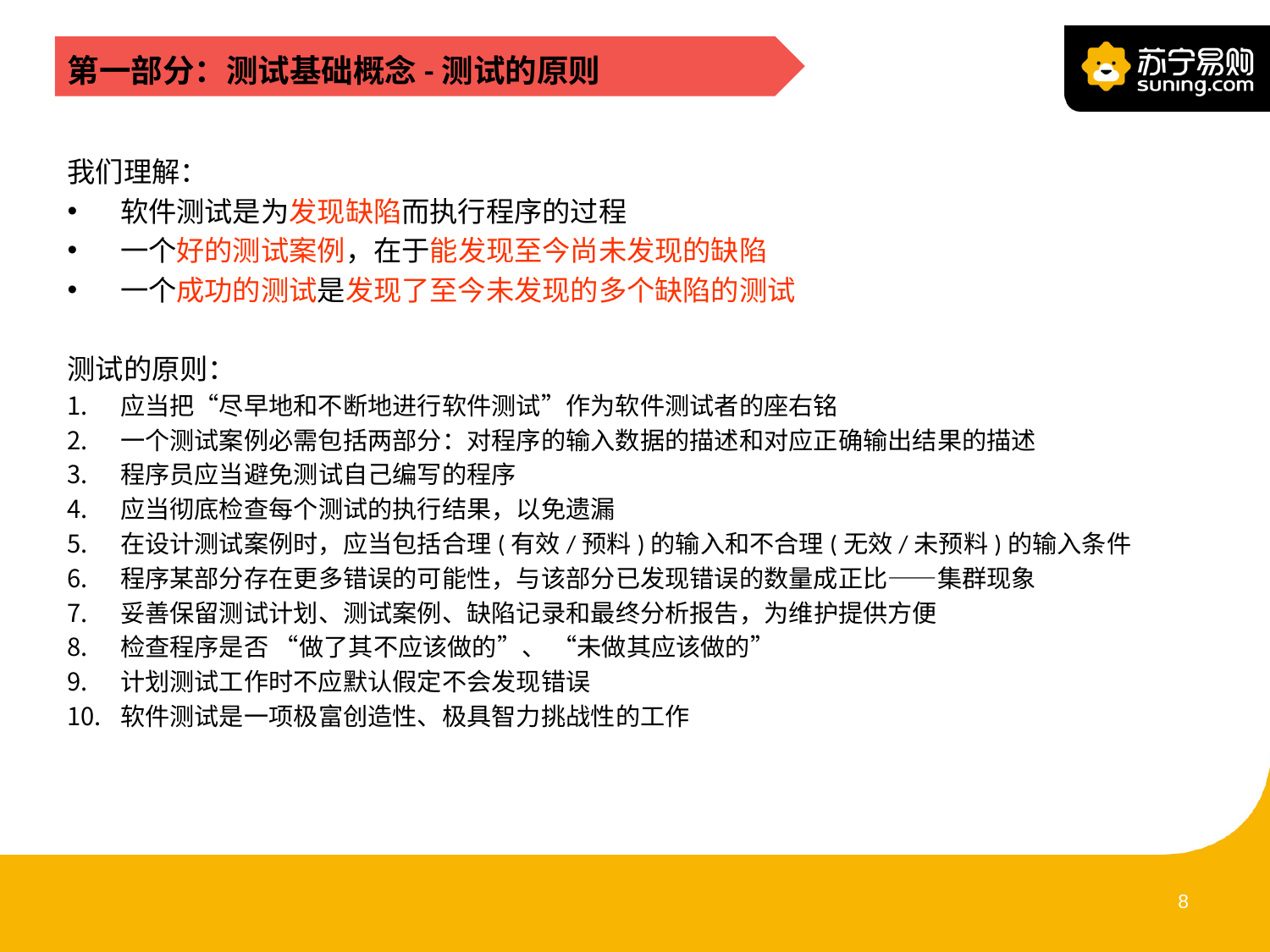

第一部分：测试基础概念-测试的原则
我们理解：
软件测试是为发现缺陷而执行程序的过程
一个好的测试案例，在于能发现至今尚未发现的缺陷
一个成功的测试是发现了至今未发现的多个缺陷的测试

测试的原则：
应当把“尽早地和不断地进行软件测试”作为软件测试者的座右铭
一个测试案例必需包括两部分：对程序的输入数据的描述和对应正确输出结果的描述
程序员应当避免测试自己编写的程序
应当彻底检查每个测试的执行结果，以免遗漏
在设计测试案例时，应当包括合理(有效/预料)的输入和不合理(无效/未预料)的输入条件
程序某部分存在更多错误的可能性，与该部分已发现错误的数量成正比——集群现象
妥善保留测试计划、测试案例、缺陷记录和最终分析报告，为维护提供方便
检查程序是否 “做了其不应该做的”、 “未做其应该做的”
计划测试工作时不应默认假定不会发现错误
软件测试是一项极富创造性、极具智力挑战性的工作
8